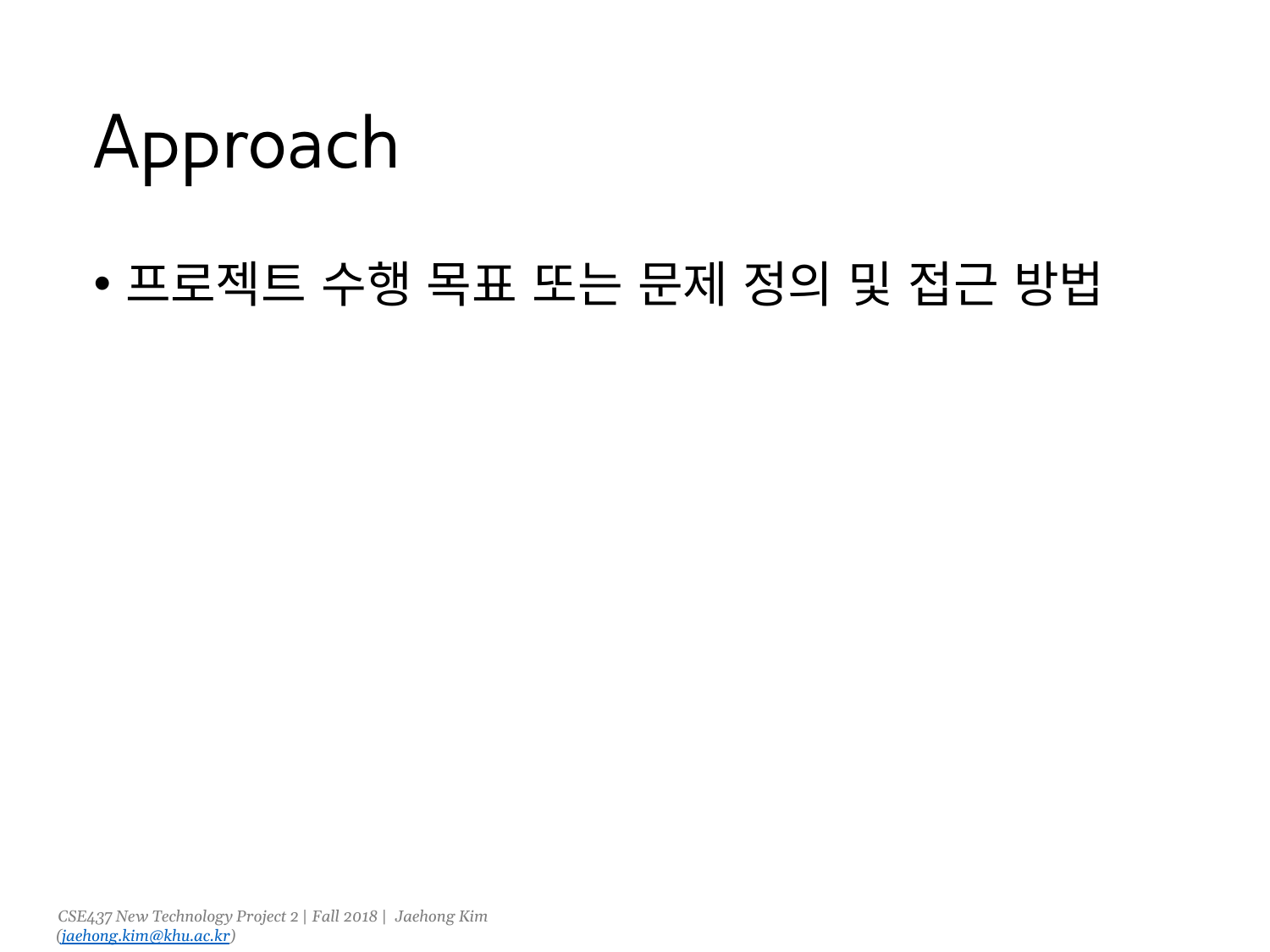

# Approach
프로젝트 수행 목표 또는 문제 정의 및 접근 방법
5